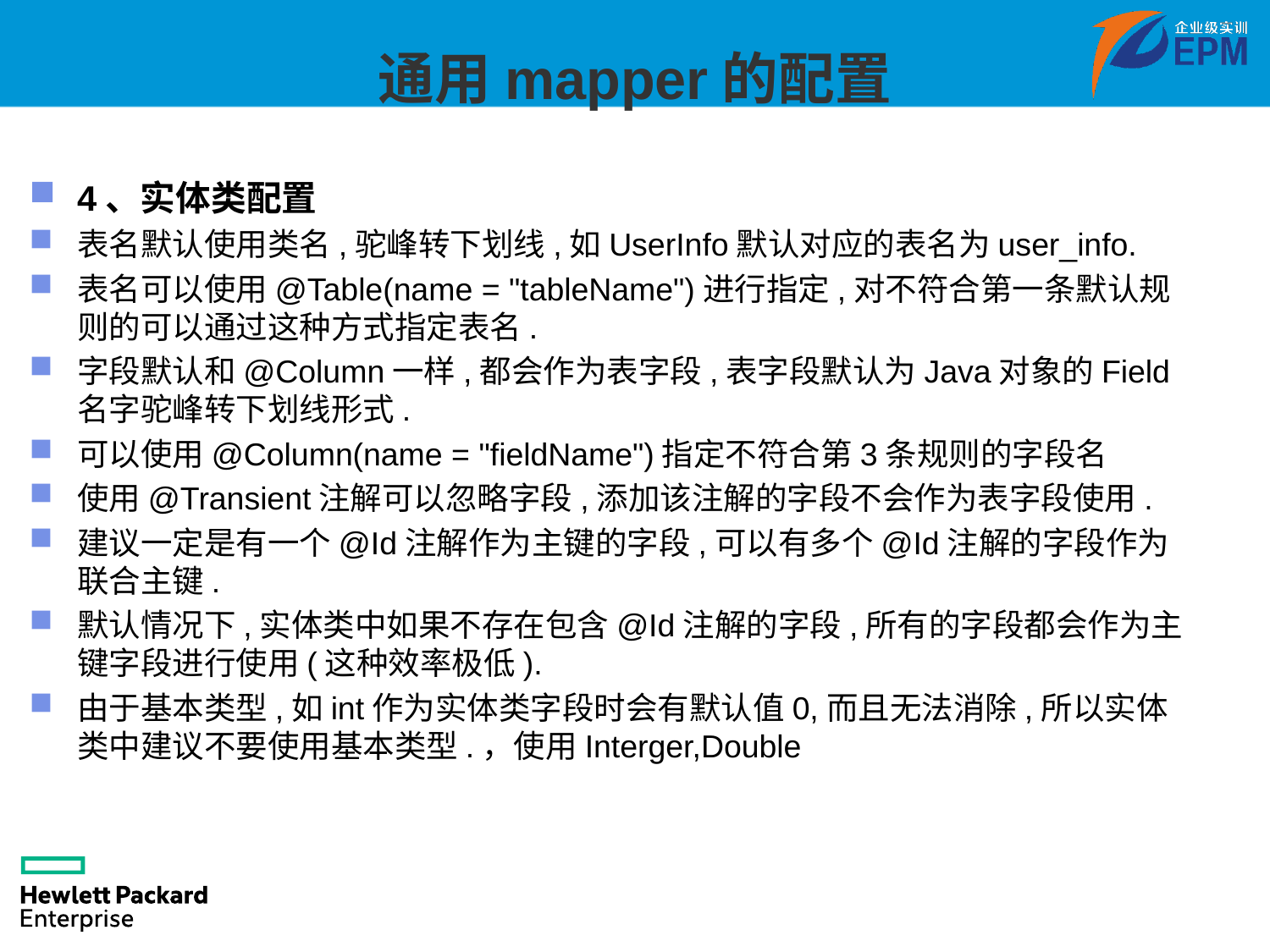

# 通用mapper的配置
4、实体类配置
表名默认使用类名,驼峰转下划线,如UserInfo默认对应的表名为user_info.
表名可以使用@Table(name = "tableName")进行指定,对不符合第一条默认规则的可以通过这种方式指定表名.
字段默认和@Column一样,都会作为表字段,表字段默认为Java对象的Field名字驼峰转下划线形式.
可以使用@Column(name = "fieldName")指定不符合第3条规则的字段名
使用@Transient注解可以忽略字段,添加该注解的字段不会作为表字段使用.
建议一定是有一个@Id注解作为主键的字段,可以有多个@Id注解的字段作为联合主键.
默认情况下,实体类中如果不存在包含@Id注解的字段,所有的字段都会作为主键字段进行使用(这种效率极低).
由于基本类型,如int作为实体类字段时会有默认值0,而且无法消除,所以实体类中建议不要使用基本类型.，使用Interger,Double